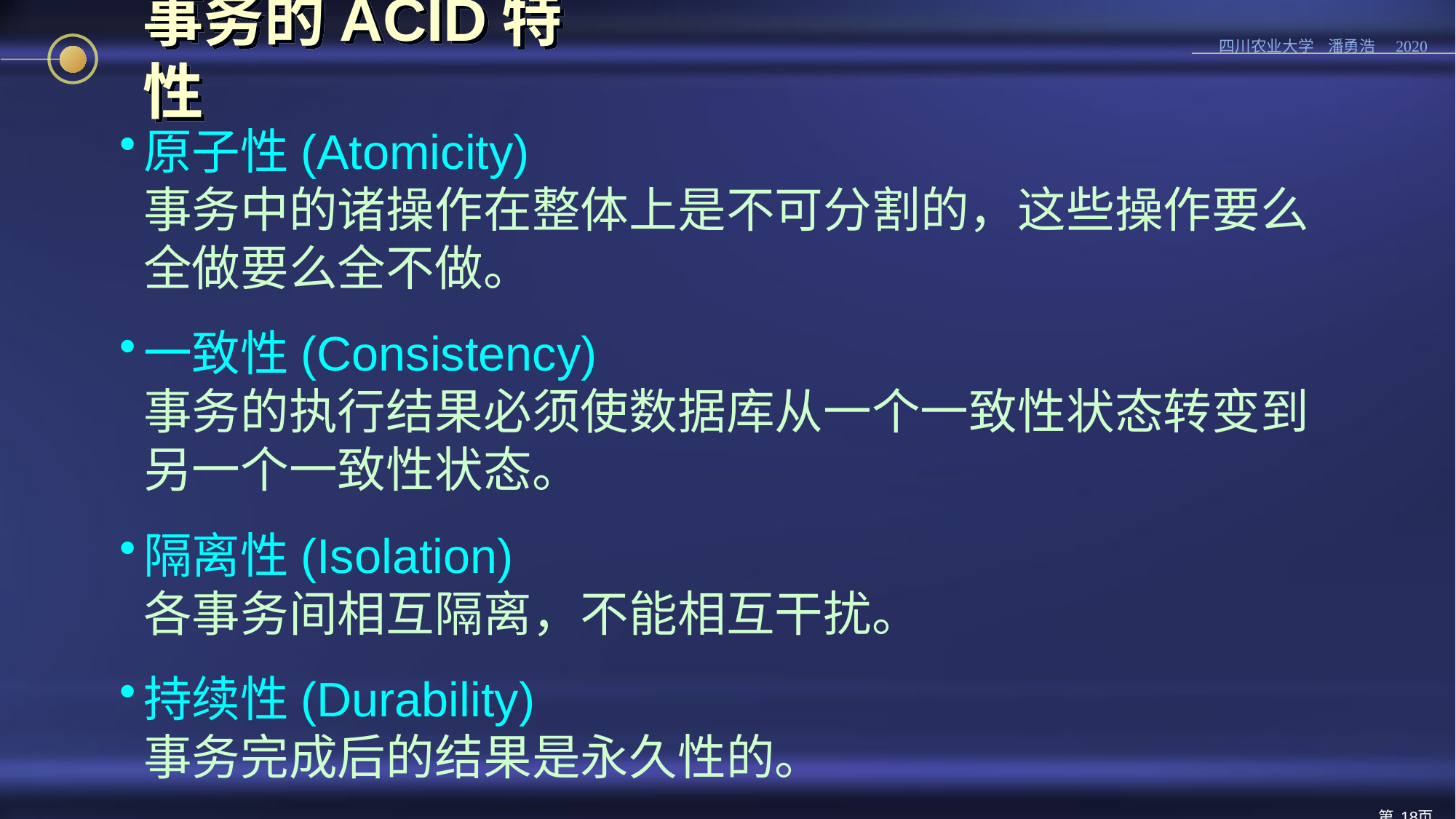

# 事务的ACID特性
原子性(Atomicity)
	事务中的诸操作在整体上是不可分割的，这些操作要么全做要么全不做。
一致性(Consistency)
	事务的执行结果必须使数据库从一个一致性状态转变到另一个一致性状态。
隔离性(Isolation)
	各事务间相互隔离，不能相互干扰。
持续性(Durability)
	事务完成后的结果是永久性的。